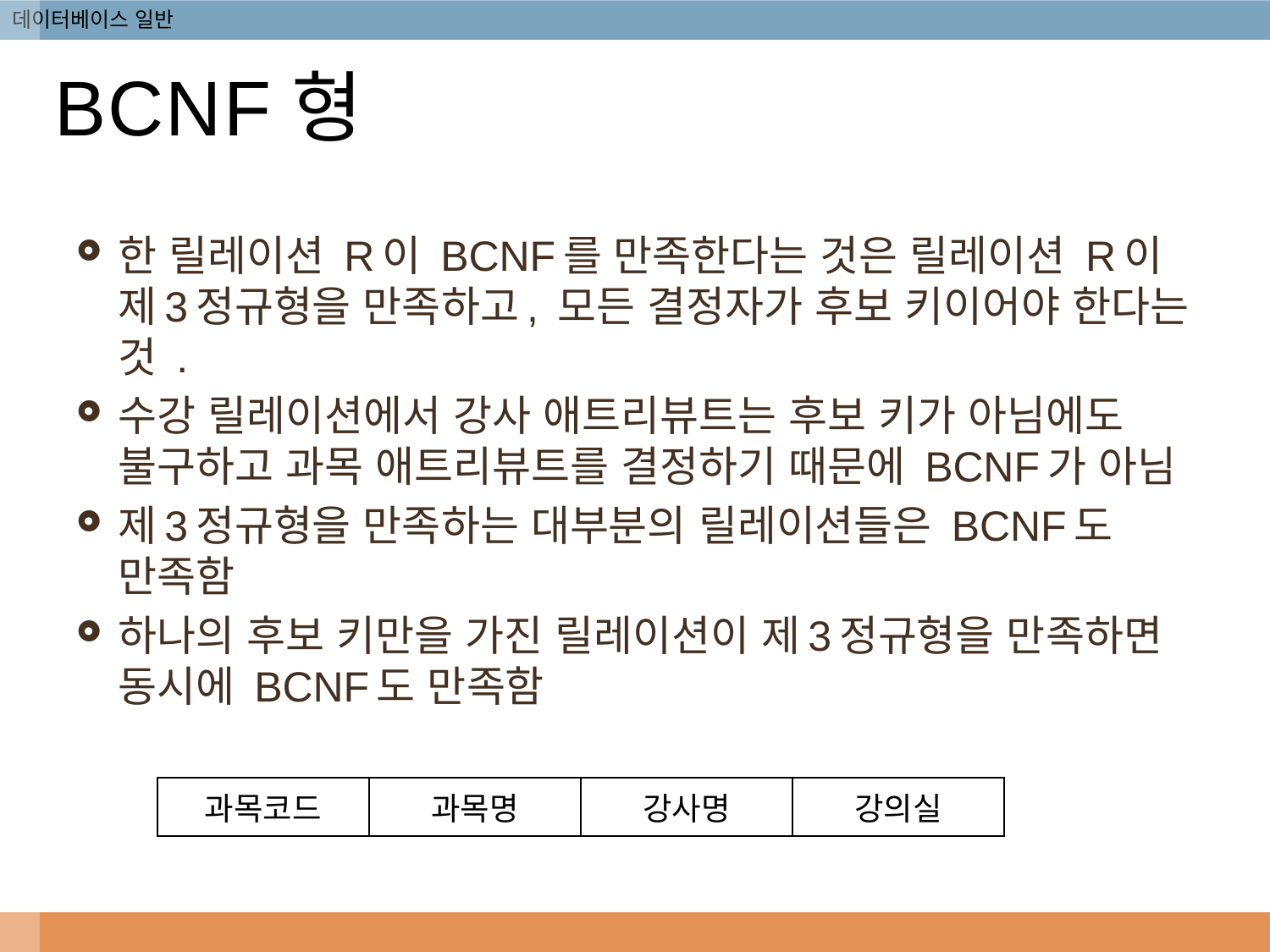

# BCNF형
한 릴레이션 R이 BCNF를 만족한다는 것은 릴레이션 R이 제3정규형을 만족하고, 모든 결정자가 후보 키이어야 한다는 것 .
수강 릴레이션에서 강사 애트리뷰트는 후보 키가 아님에도 불구하고 과목 애트리뷰트를 결정하기 때문에 BCNF가 아님
제3정규형을 만족하는 대부분의 릴레이션들은 BCNF도 만족함
하나의 후보 키만을 가진 릴레이션이 제3정규형을 만족하면 동시에 BCNF도 만족함
| 과목코드 | 과목명 | 강사명 | 강의실 |
| --- | --- | --- | --- |